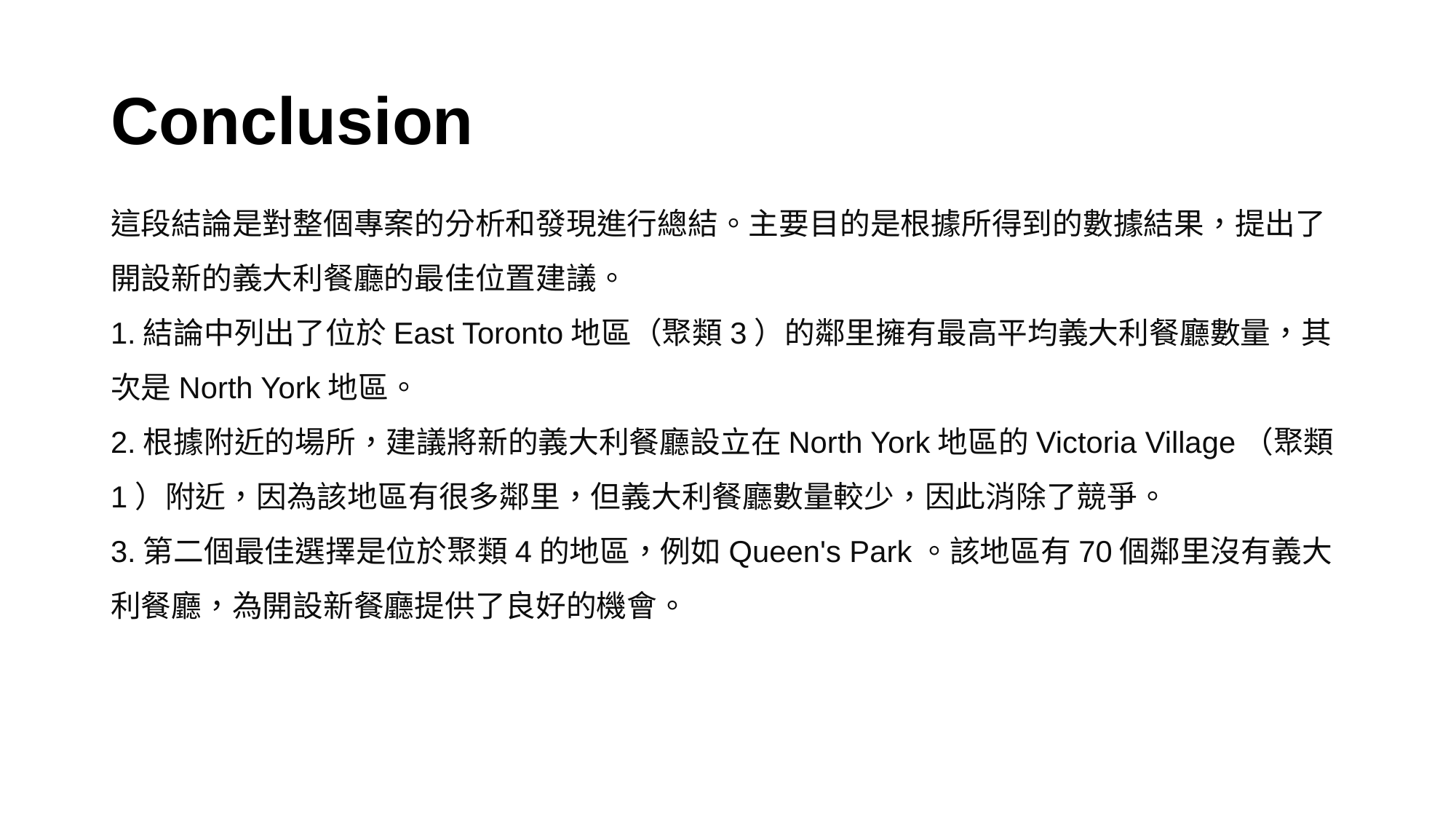

# Conclusion
這段結論是對整個專案的分析和發現進行總結。主要目的是根據所得到的數據結果，提出了開設新的義大利餐廳的最佳位置建議。
1.結論中列出了位於East Toronto地區（聚類3）的鄰里擁有最高平均義大利餐廳數量，其次是North York地區。
2.根據附近的場所，建議將新的義大利餐廳設立在North York地區的Victoria Village（聚類1）附近，因為該地區有很多鄰里，但義大利餐廳數量較少，因此消除了競爭。
3.第二個最佳選擇是位於聚類4的地區，例如Queen's Park。該地區有70個鄰里沒有義大利餐廳，為開設新餐廳提供了良好的機會。